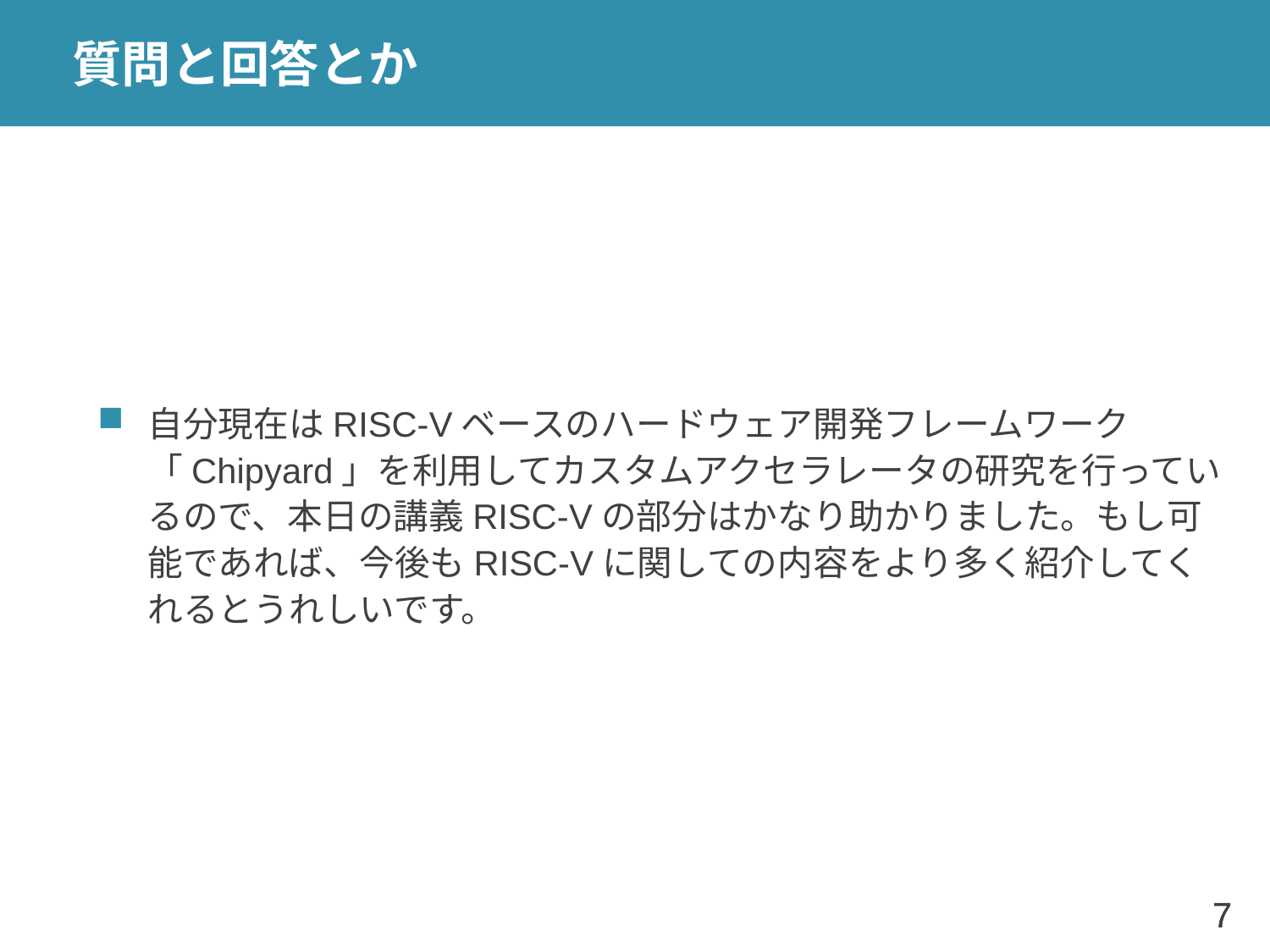

# 質問と回答とか
自分現在はRISC-Vベースのハードウェア開発フレームワーク「Chipyard」を利用してカスタムアクセラレータの研究を行っているので、本日の講義RISC-Vの部分はかなり助かりました。もし可能であれば、今後もRISC-Vに関しての内容をより多く紹介してくれるとうれしいです。